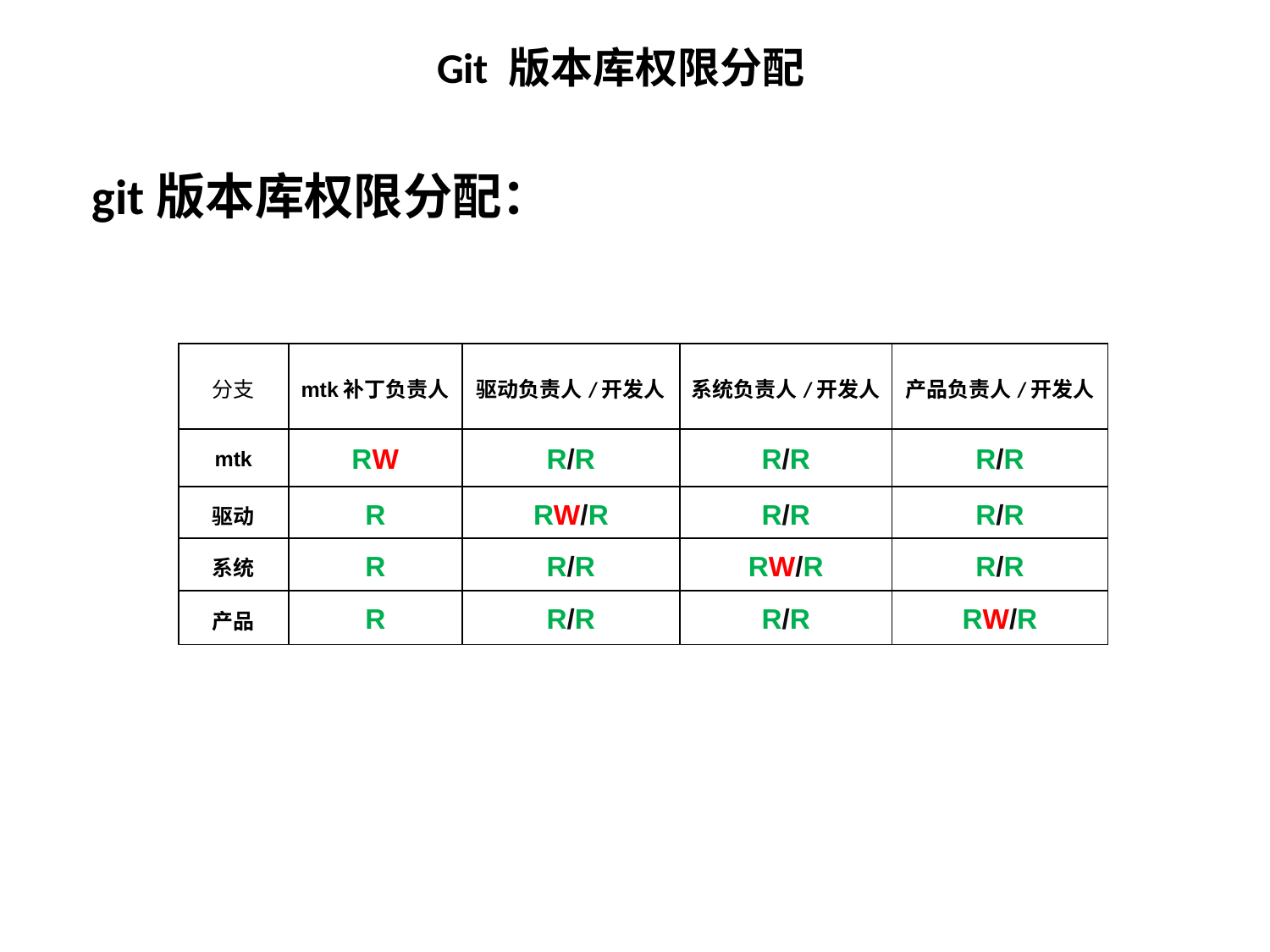

Git 版本库权限分配
git版本库权限分配：

| 分支 | mtk补丁负责人 | 驱动负责人/开发人 | 系统负责人/开发人 | 产品负责人/开发人 |
| --- | --- | --- | --- | --- |
| mtk | RW | R/R | R/R | R/R |
| 驱动 | R | RW/R | R/R | R/R |
| 系统 | R | R/R | RW/R | R/R |
| 产品 | R | R/R | R/R | RW/R |